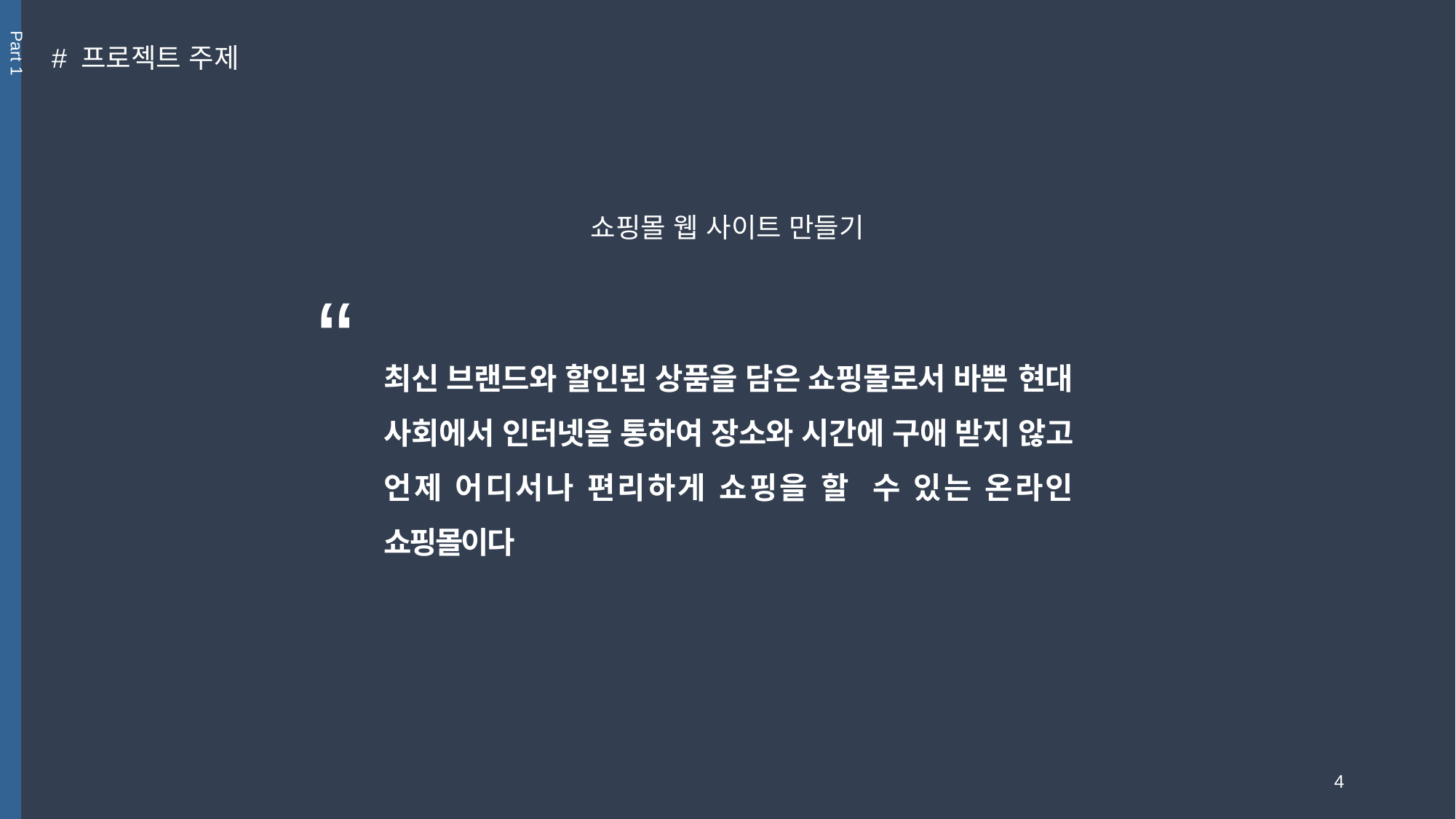

Part 1
# 프로젝트 주제
쇼핑몰 웹 사이트 만들기
“
최신 브랜드와 할인된 상품을 담은 쇼핑몰로서 바쁜 현대 사회에서 인터넷을 통하여 장소와 시간에 구애 받지 않고 언제 어디서나 편리하게 쇼핑을 할  수 있는 온라인 쇼핑몰이다
4